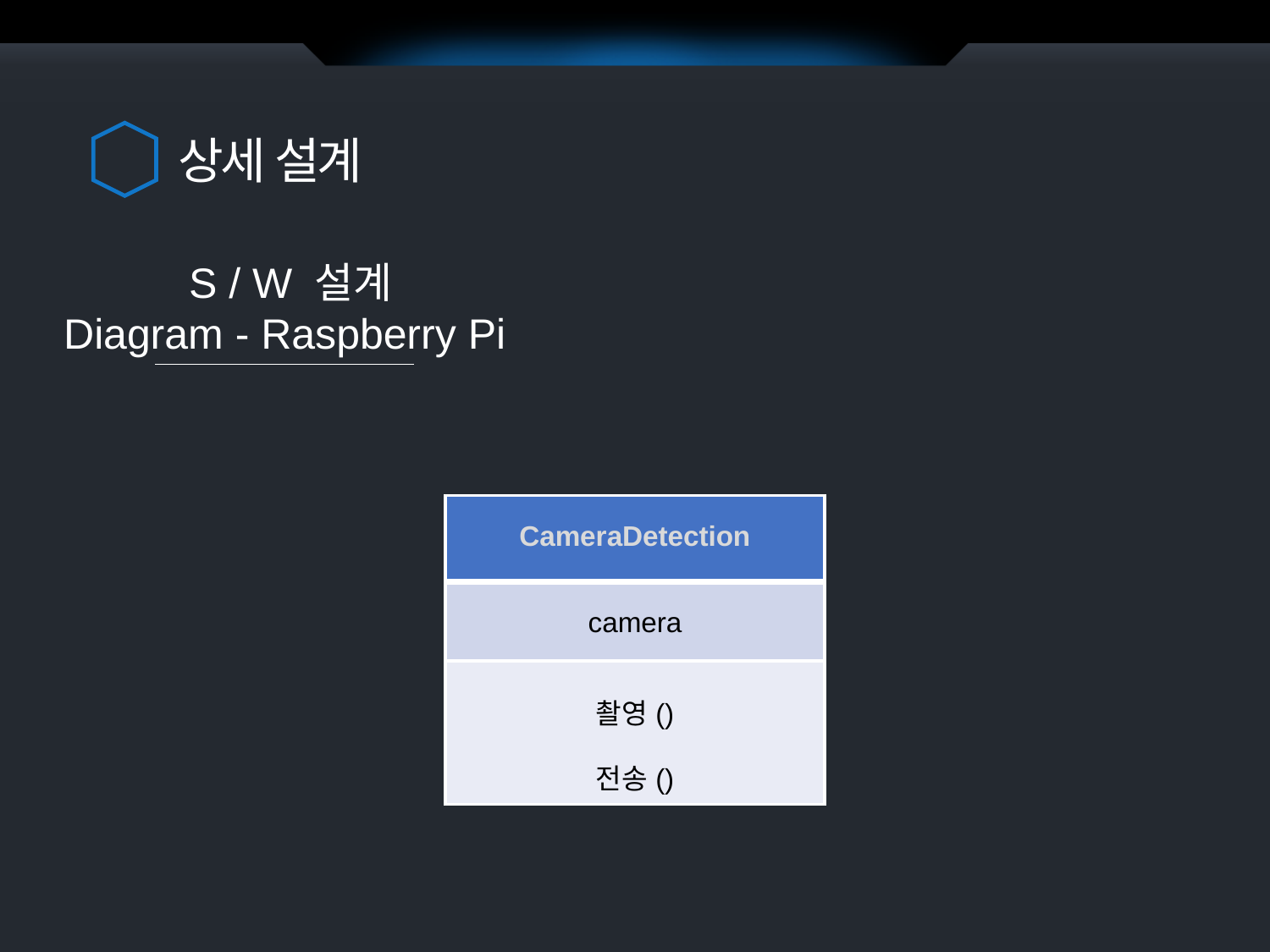

상세 설계

 S / W 설계
Diagram - Raspberry Pi
| CameraDetection |
| --- |
| camera |
| 촬영() 전송() |